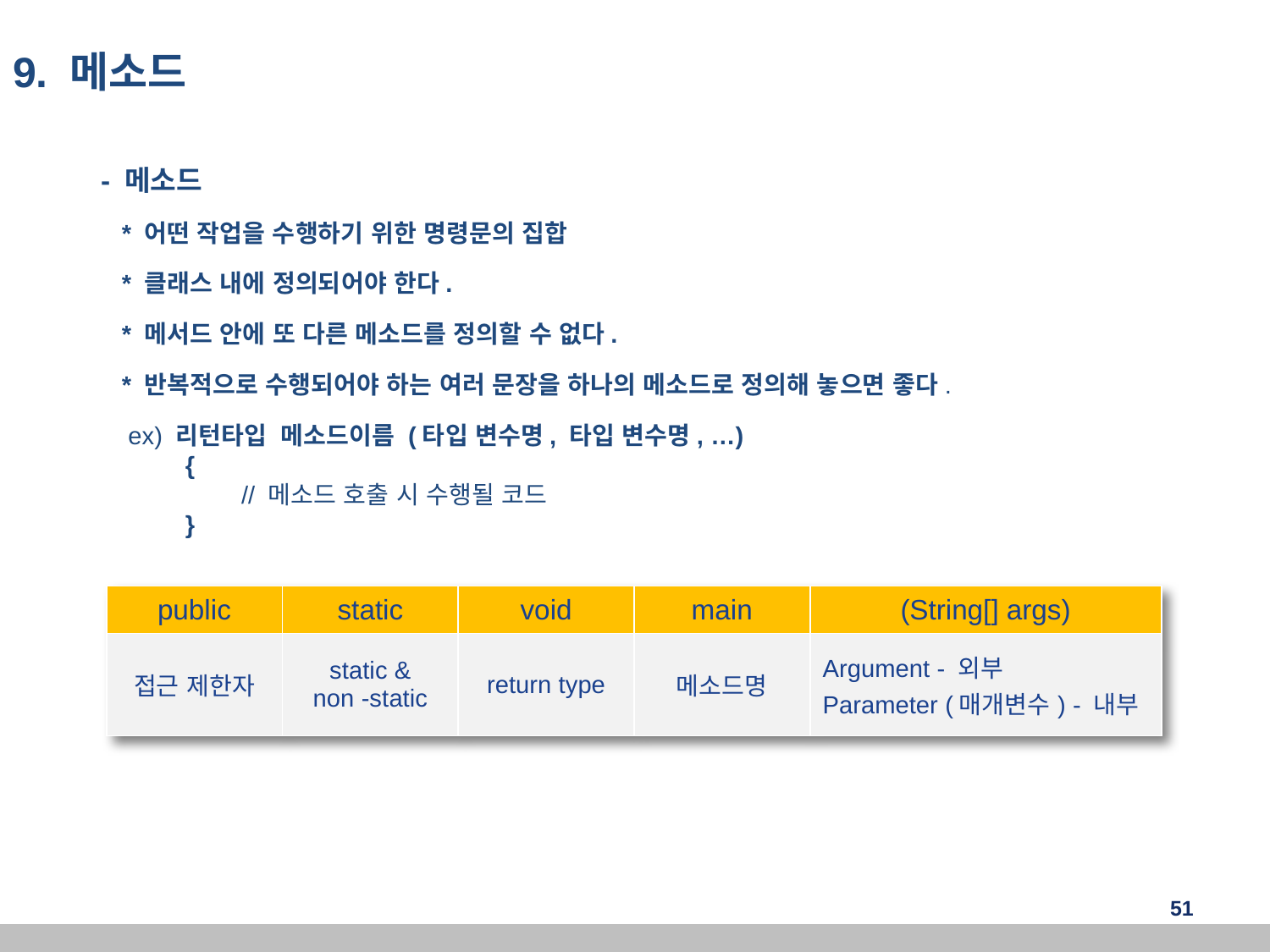

9. 메소드
- 메소드

   * 어떤 작업을 수행하기 위한 명령문의 집합

   * 클래스 내에 정의되어야 한다.

   * 메서드 안에 또 다른 메소드를 정의할 수 없다.

   * 반복적으로 수행되어야 하는 여러 문장을 하나의 메소드로 정의해 놓으면 좋다.

             ex) 리턴타입  메소드이름 (타입 변수명, 타입 변수명, …)
	   {
	           // 메소드 호출 시 수행될 코드
	   }

| public | static | void | main | (String[] args) |
| --- | --- | --- | --- | --- |
| 접근 제한자 | static & non -static | return type | 메소드명 | Argument - 외부 Parameter (매개변수) - 내부 |
51